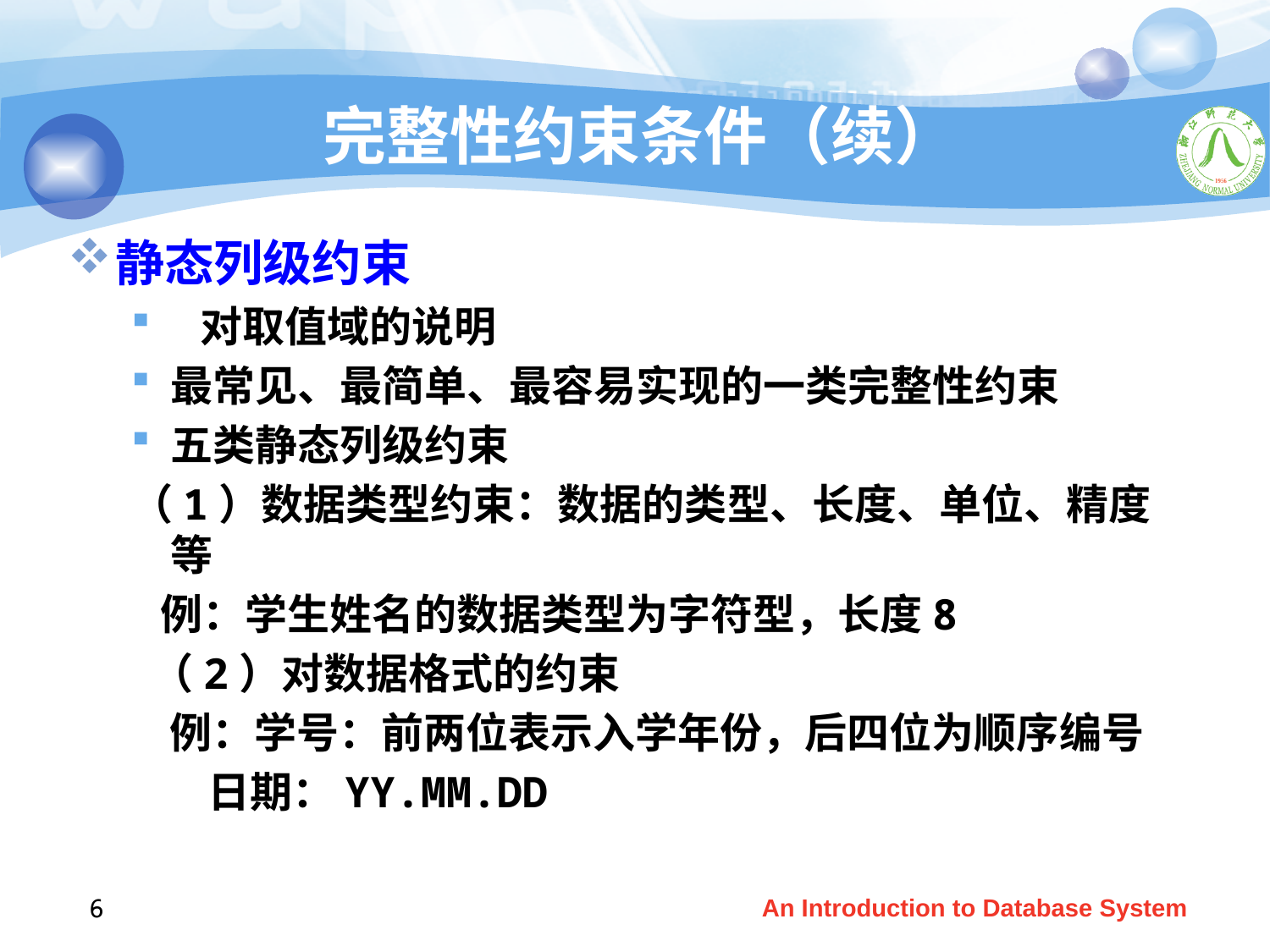

# 完整性约束条件（续）
静态列级约束
  对取值域的说明
最常见、最简单、最容易实现的一类完整性约束
五类静态列级约束
（1）数据类型约束：数据的类型、长度、单位、精度等
  例：学生姓名的数据类型为字符型，长度8
 （2）对数据格式的约束
   例：学号：前两位表示入学年份，后四位为顺序编号
       日期：YY.MM.DD

6
An Introduction to Database System